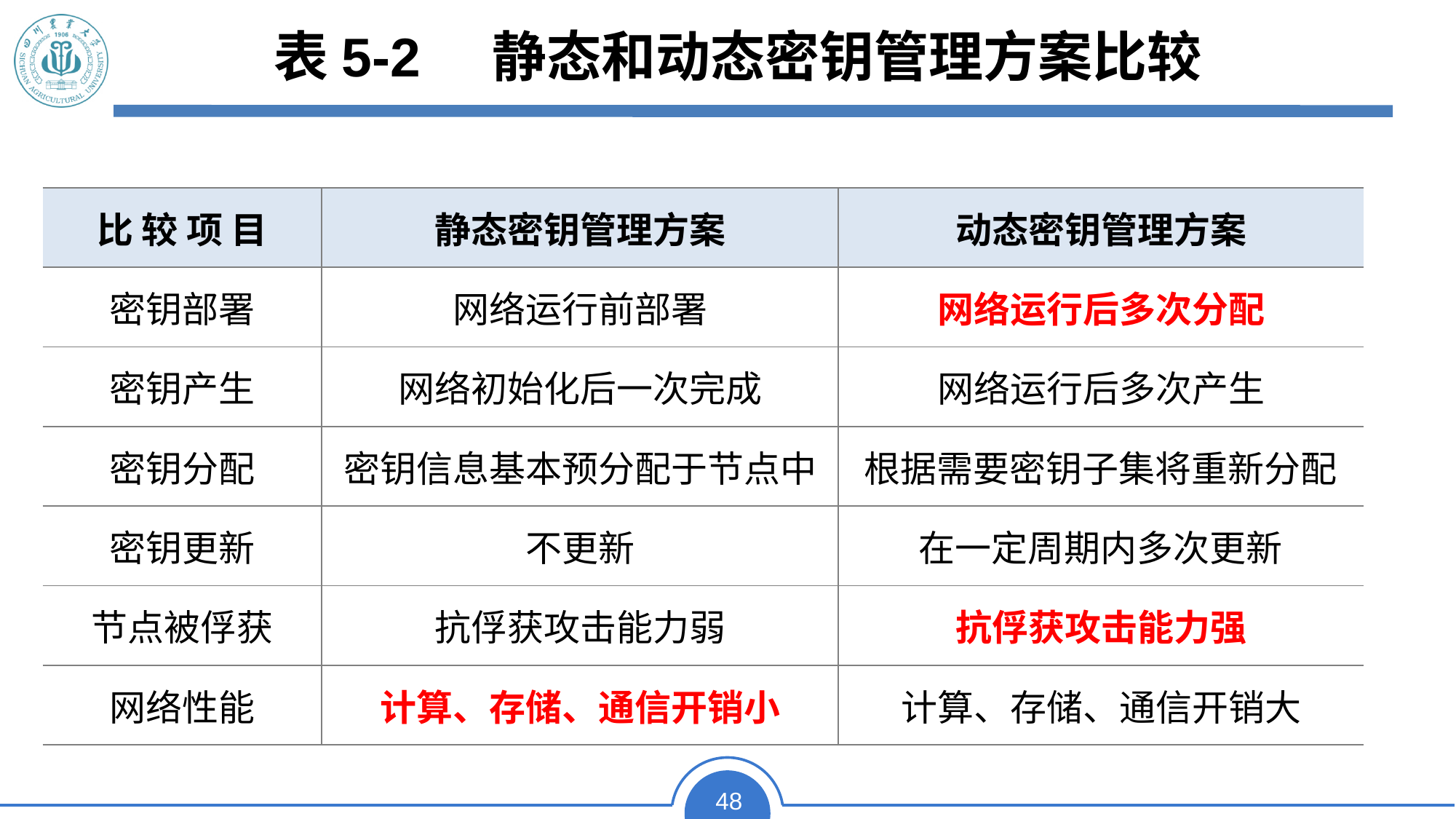

# 表5-2	静态和动态密钥管理方案比较
| 比 较 项 目 | 静态密钥管理方案 | 动态密钥管理方案 |
| --- | --- | --- |
| 密钥部署 | 网络运行前部署 | 网络运行后多次分配 |
| 密钥产生 | 网络初始化后一次完成 | 网络运行后多次产生 |
| 密钥分配 | 密钥信息基本预分配于节点中 | 根据需要密钥子集将重新分配 |
| 密钥更新 | 不更新 | 在一定周期内多次更新 |
| 节点被俘获 | 抗俘获攻击能力弱 | 抗俘获攻击能力强 |
| 网络性能 | 计算、存储、通信开销小 | 计算、存储、通信开销大 |